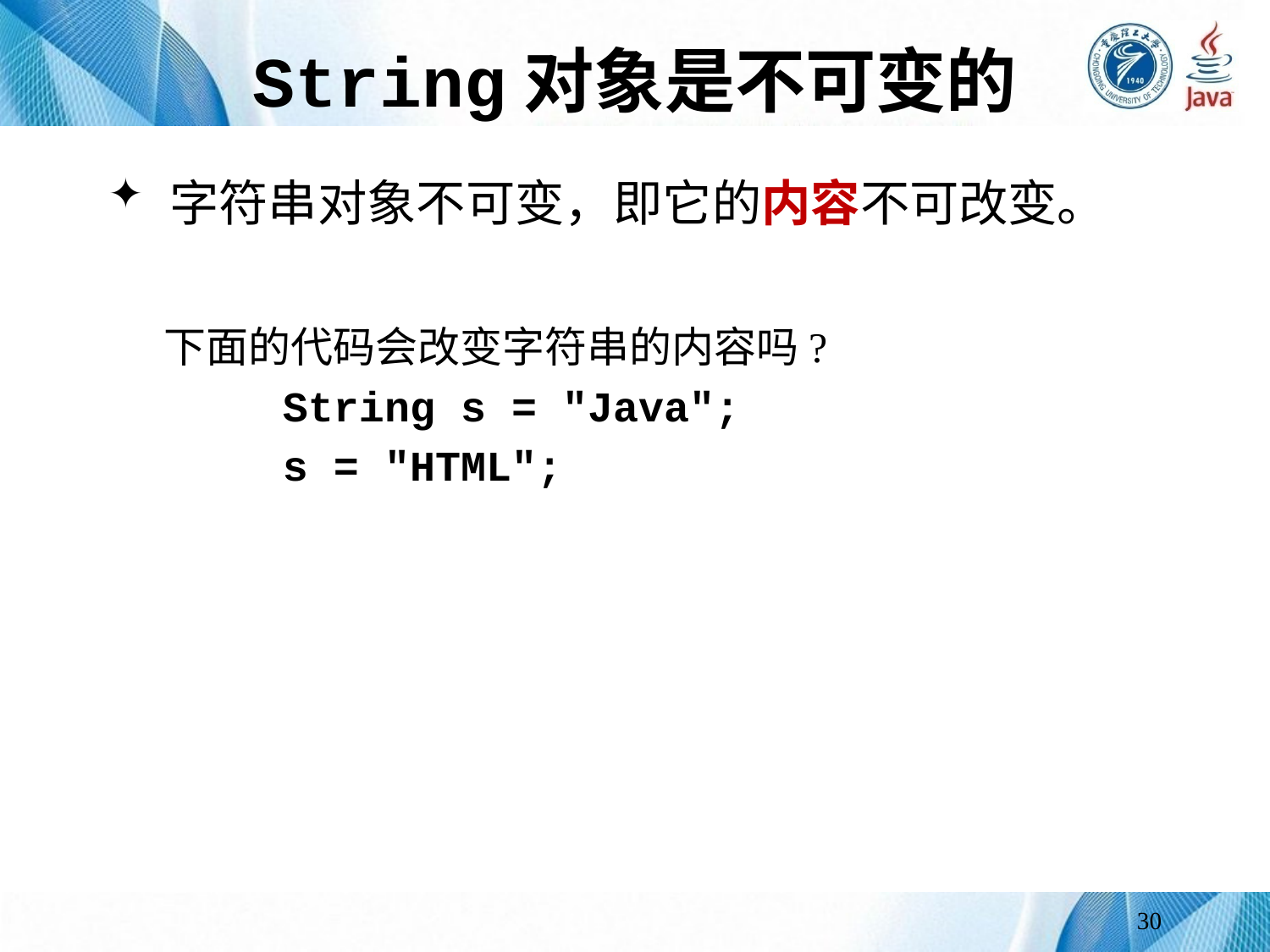

# String对象是不可变的
 字符串对象不可变，即它的内容不可改变。

下面的代码会改变字符串的内容吗?
String s = "Java";
s = "HTML";

30